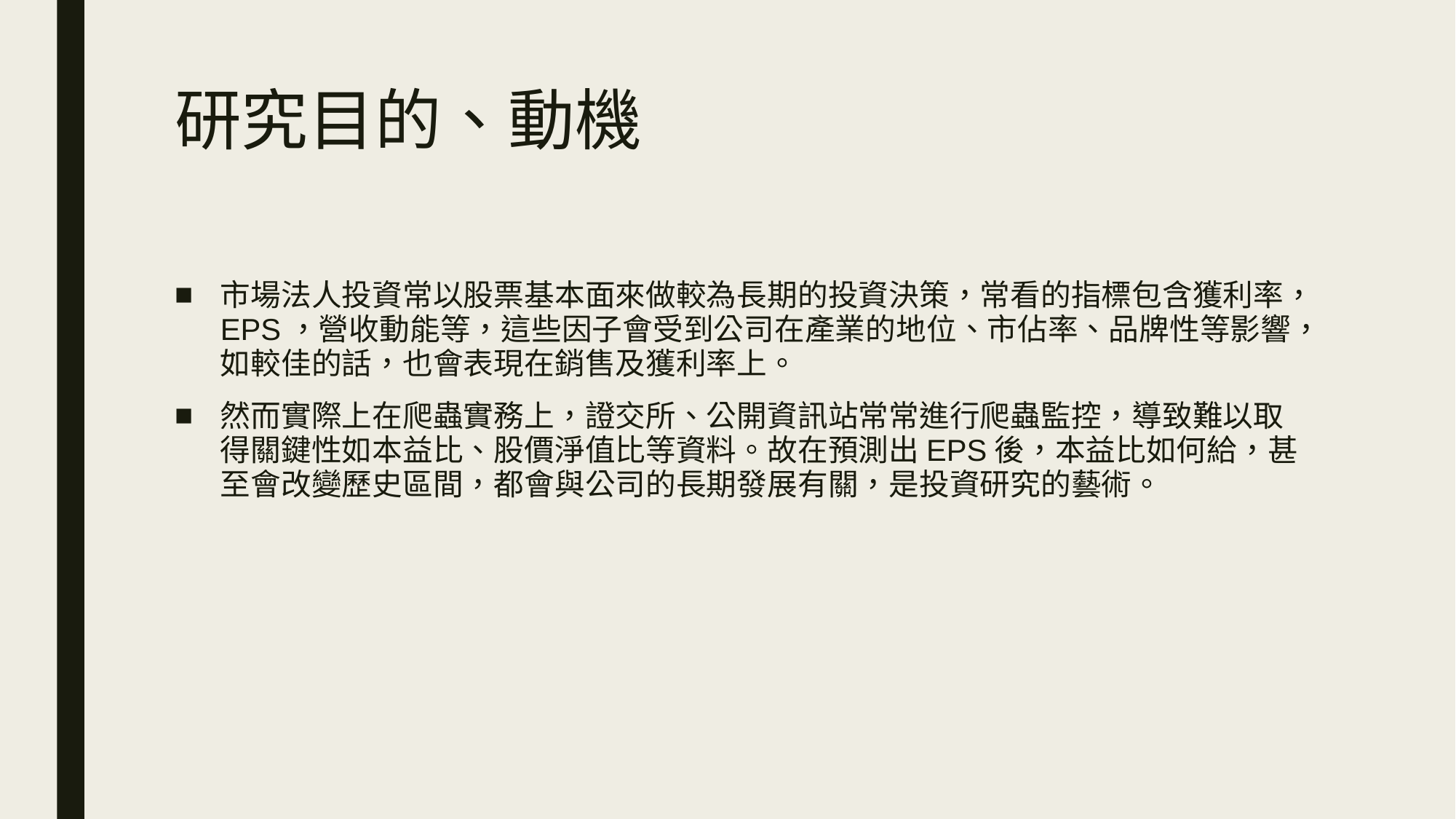

# 研究目的、動機
市場法人投資常以股票基本面來做較為長期的投資決策，常看的指標包含獲利率，EPS，營收動能等，這些因子會受到公司在產業的地位、市佔率、品牌性等影響，如較佳的話，也會表現在銷售及獲利率上。
然而實際上在爬蟲實務上，證交所、公開資訊站常常進行爬蟲監控，導致難以取得關鍵性如本益比、股價淨值比等資料。故在預測出EPS後，本益比如何給，甚至會改變歷史區間，都會與公司的長期發展有關，是投資研究的藝術。